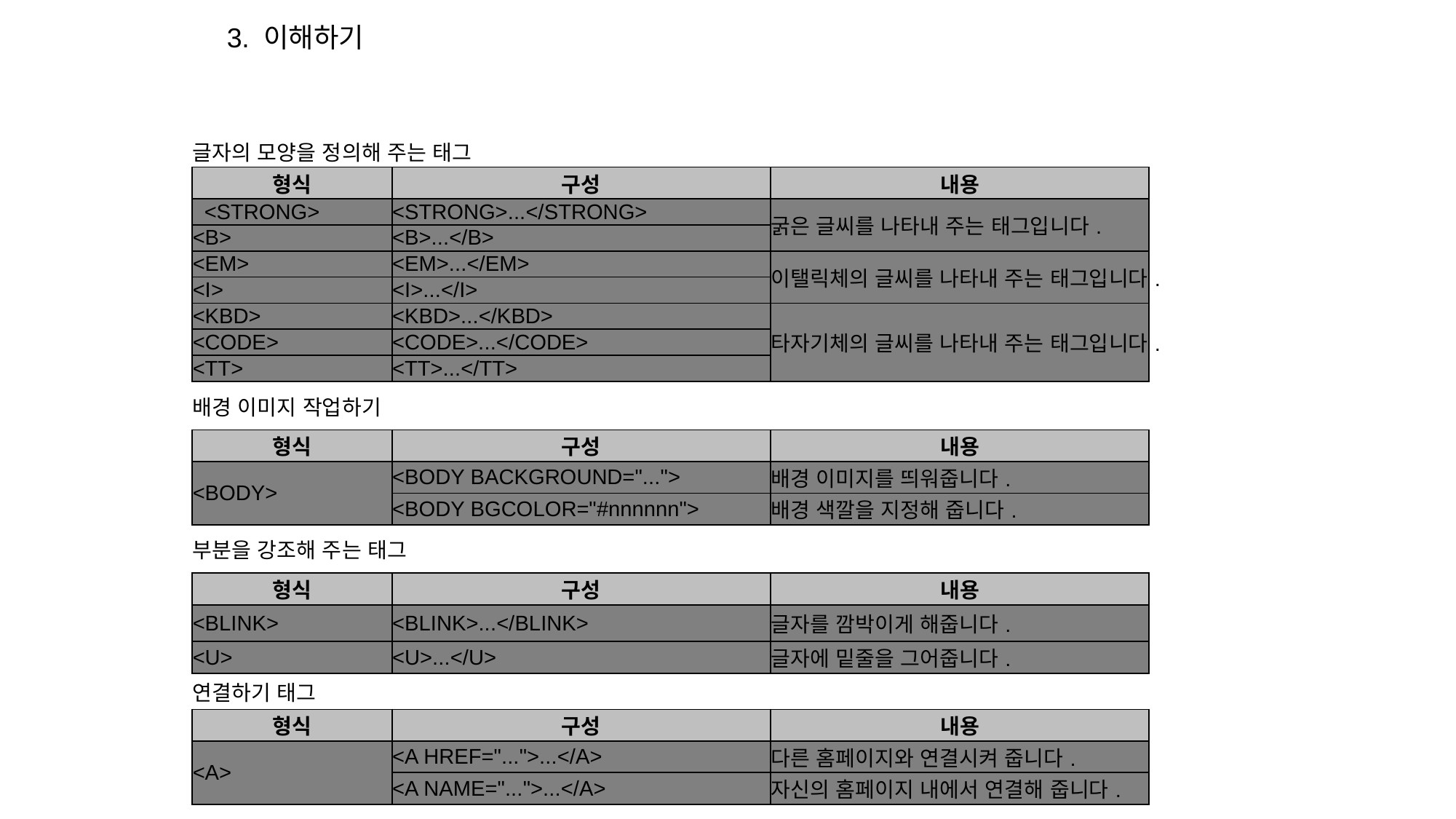

3. 이해하기
| 글자의 모양을 정의해 주는 태그 |  |  |
| --- | --- | --- |
| 형식 | 구성 | 내용 |
| <STRONG> | <STRONG>...</STRONG> | 굵은 글씨를 나타내 주는 태그입니다. |
| <B> | <B>...</B> |  |
| <EM> | <EM>...</EM> | 이탤릭체의 글씨를 나타내 주는 태그입니다. |
| <I> | <I>...</I> |  |
| <KBD> | <KBD>...</KBD> | 타자기체의 글씨를 나타내 주는 태그입니다. |
| <CODE> | <CODE>...</CODE> |  |
| <TT> | <TT>...</TT> |  |
| 배경 이미지 작업하기 |  |  |
| 형식 | 구성 | 내용 |
| <BODY> | <BODY BACKGROUND="..."> | 배경 이미지를 띄워줍니다. |
|  | <BODY BGCOLOR="#nnnnnn"> | 배경 색깔을 지정해 줍니다. |
| 부분을 강조해 주는 태그 |  |  |
| 형식 | 구성 | 내용 |
| <BLINK> | <BLINK>...</BLINK> | 글자를 깜박이게 해줍니다. |
| <U> | <U>...</U> | 글자에 밑줄을 그어줍니다. |
| 연결하기 태그 |  |  |
| 형식 | 구성 | 내용 |
| <A> | <A HREF="...">...</A> | 다른 홈페이지와 연결시켜 줍니다. |
|  | <A NAME="...">...</A> | 자신의 홈페이지 내에서 연결해 줍니다. |

4